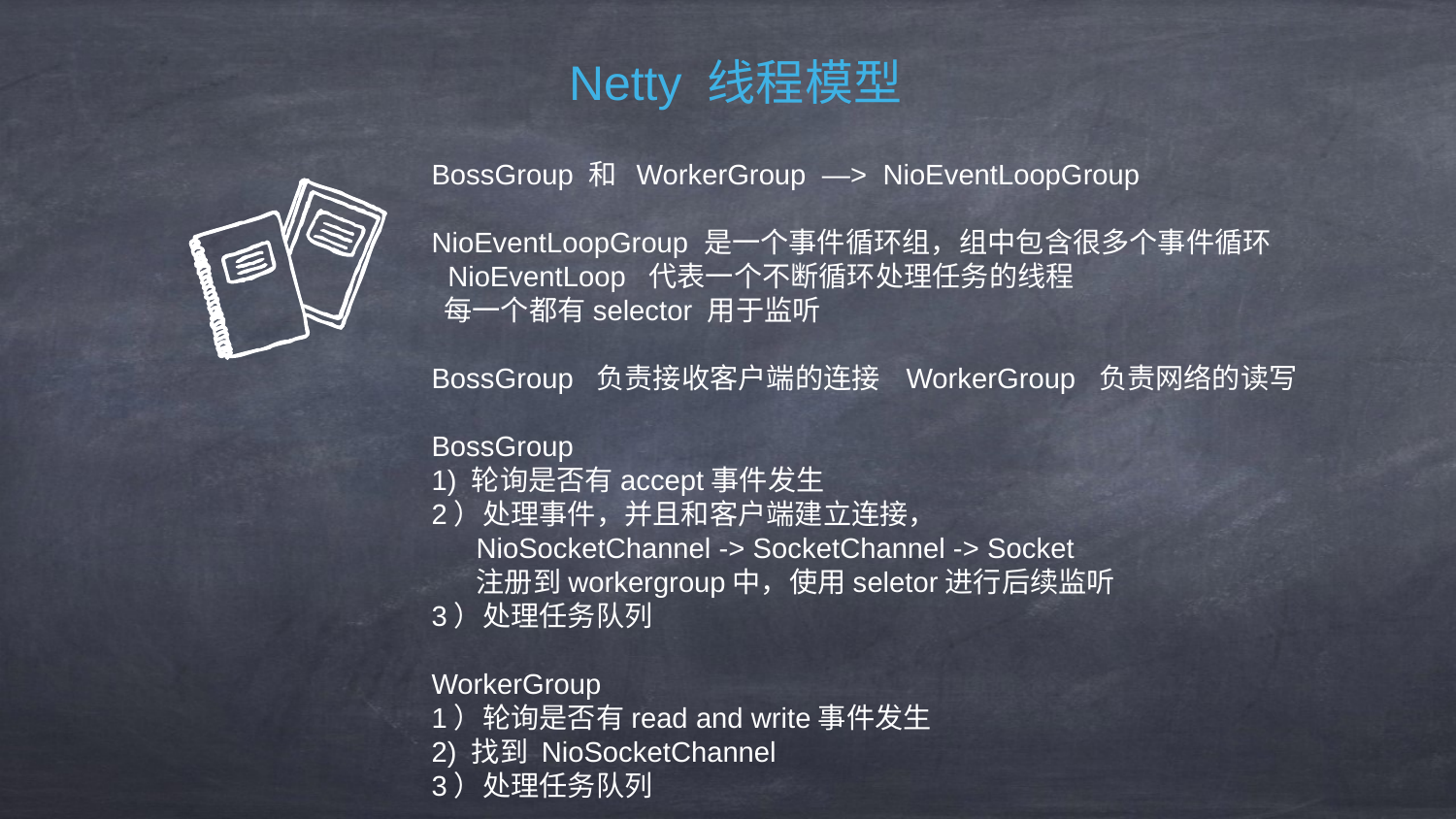

Netty 线程模型
BossGroup 和  WorkerGroup  —>  NioEventLoopGroup

NioEventLoopGroup 是一个事件循环组，组中包含很多个事件循环
  NioEventLoop  代表一个不断循环处理任务的线程
  每一个都有selector 用于监听

BossGroup  负责接收客户端的连接   WorkerGroup  负责网络的读写

BossGroup
1) 轮询是否有accept事件发生
2）处理事件，并且和客户端建立连接，
      NioSocketChannel -> SocketChannel -> Socket
      注册到workergroup中，使用seletor进行后续监听
3）处理任务队列

WorkerGroup
1）轮询是否有read and write事件发生
2) 找到 NioSocketChannel
3）处理任务队列